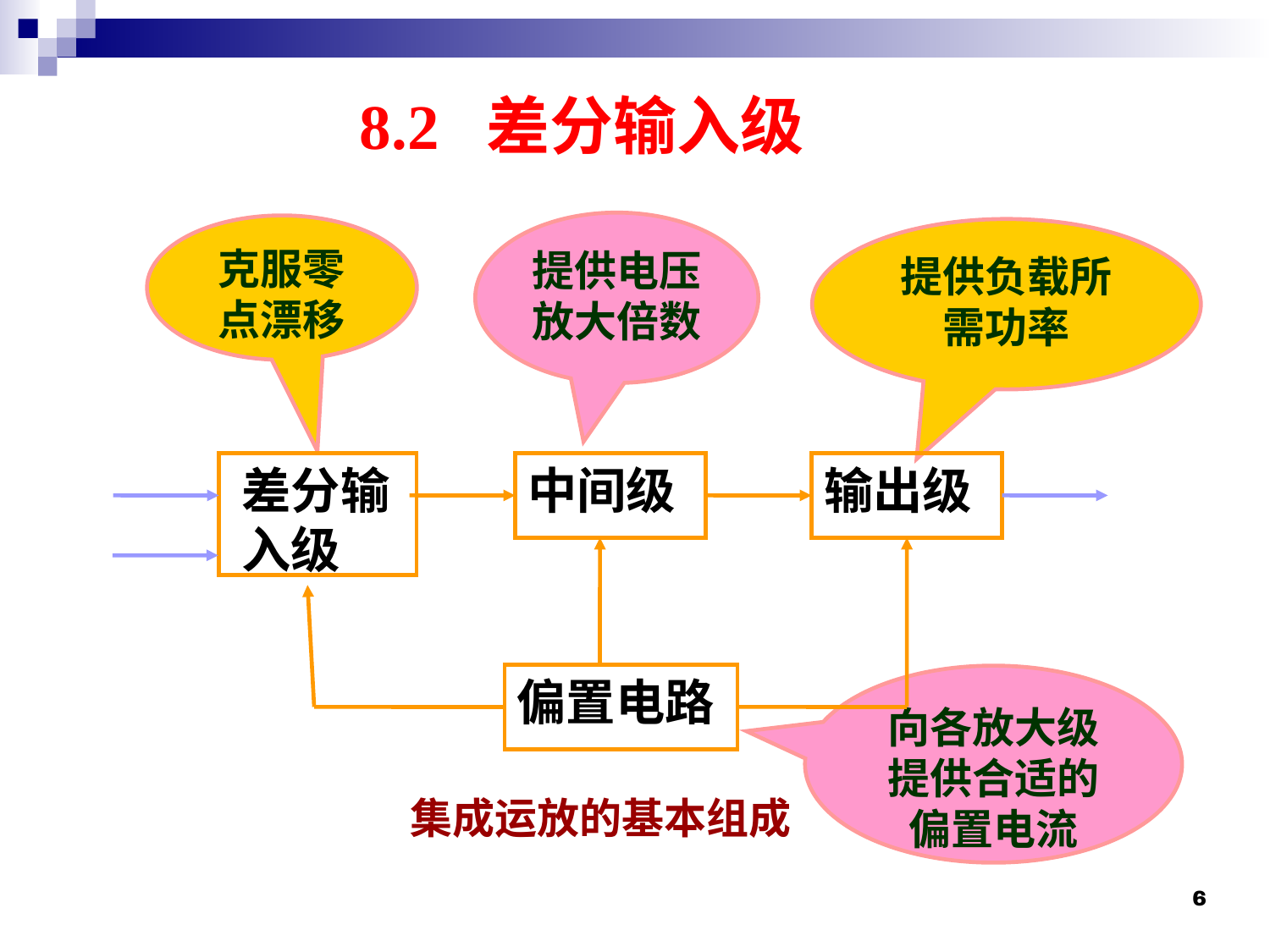

8.2  差分输入级
提供电压放大倍数
克服零点漂移
提供负载所需功率

差分输入级

中间级

输出级

偏置电路

集成运放的基本组成

向各放大级提供合适的偏置电流
6